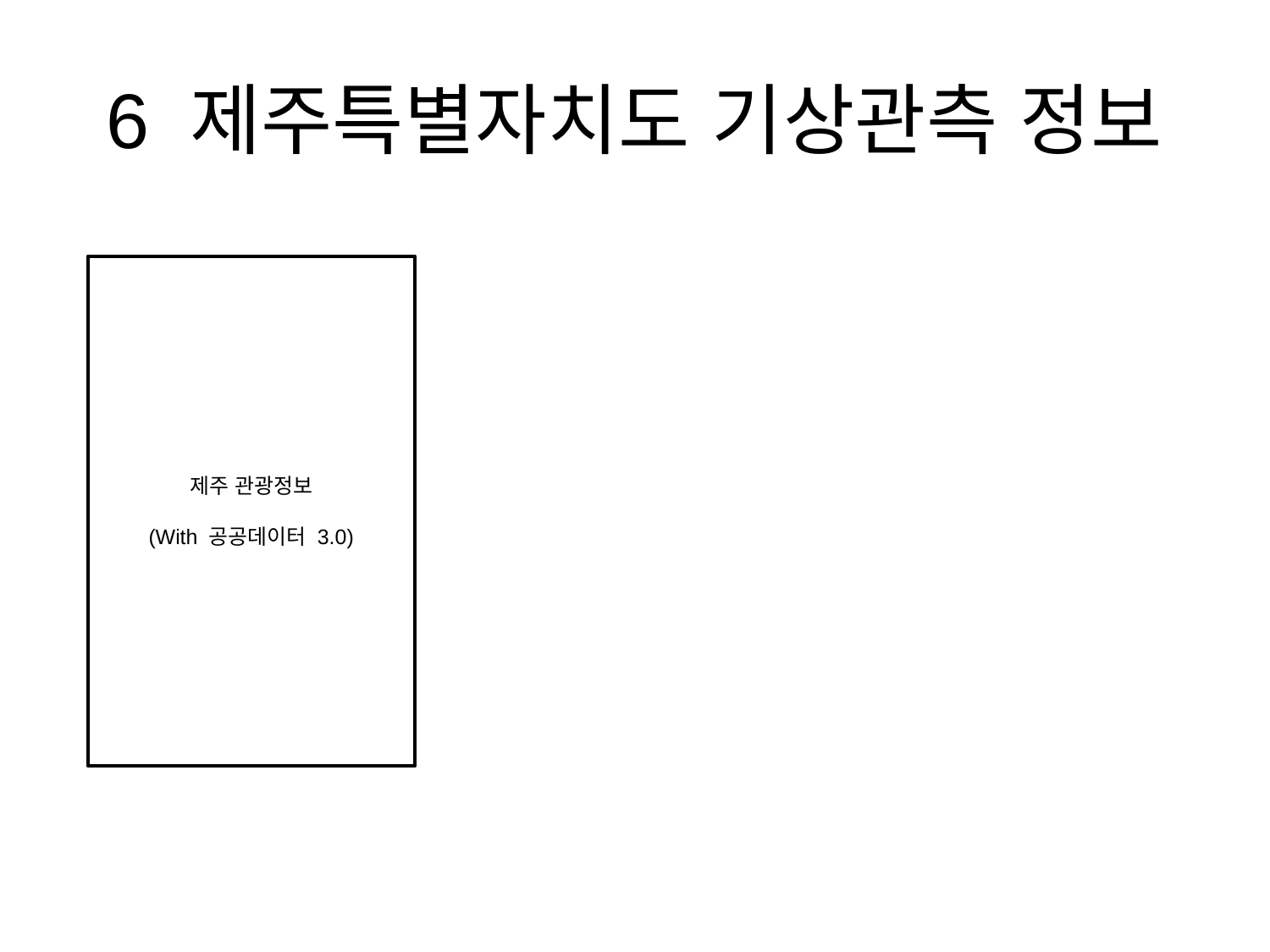

# 6 제주특별자치도 기상관측 정보
제주 관광정보

(With 공공데이터 3.0)